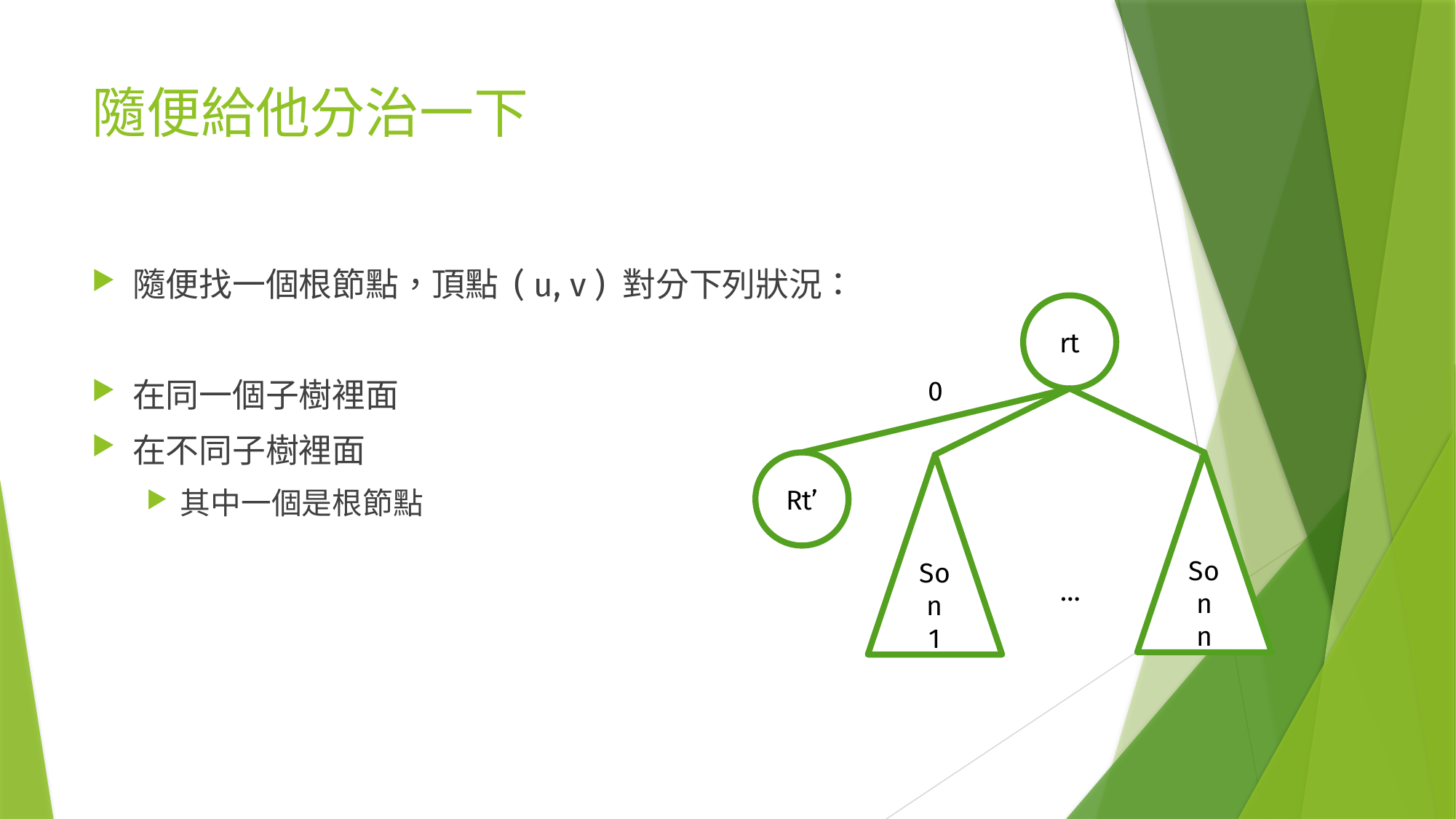

# 隨便給他分治一下
隨便找一個根節點，頂點 ( u, v ) 對分下列狀況：

在同一個子樹裡面
在不同子樹裡面
其中一個是根節點
rt
0
Rt’
Son
n
Son
1
…